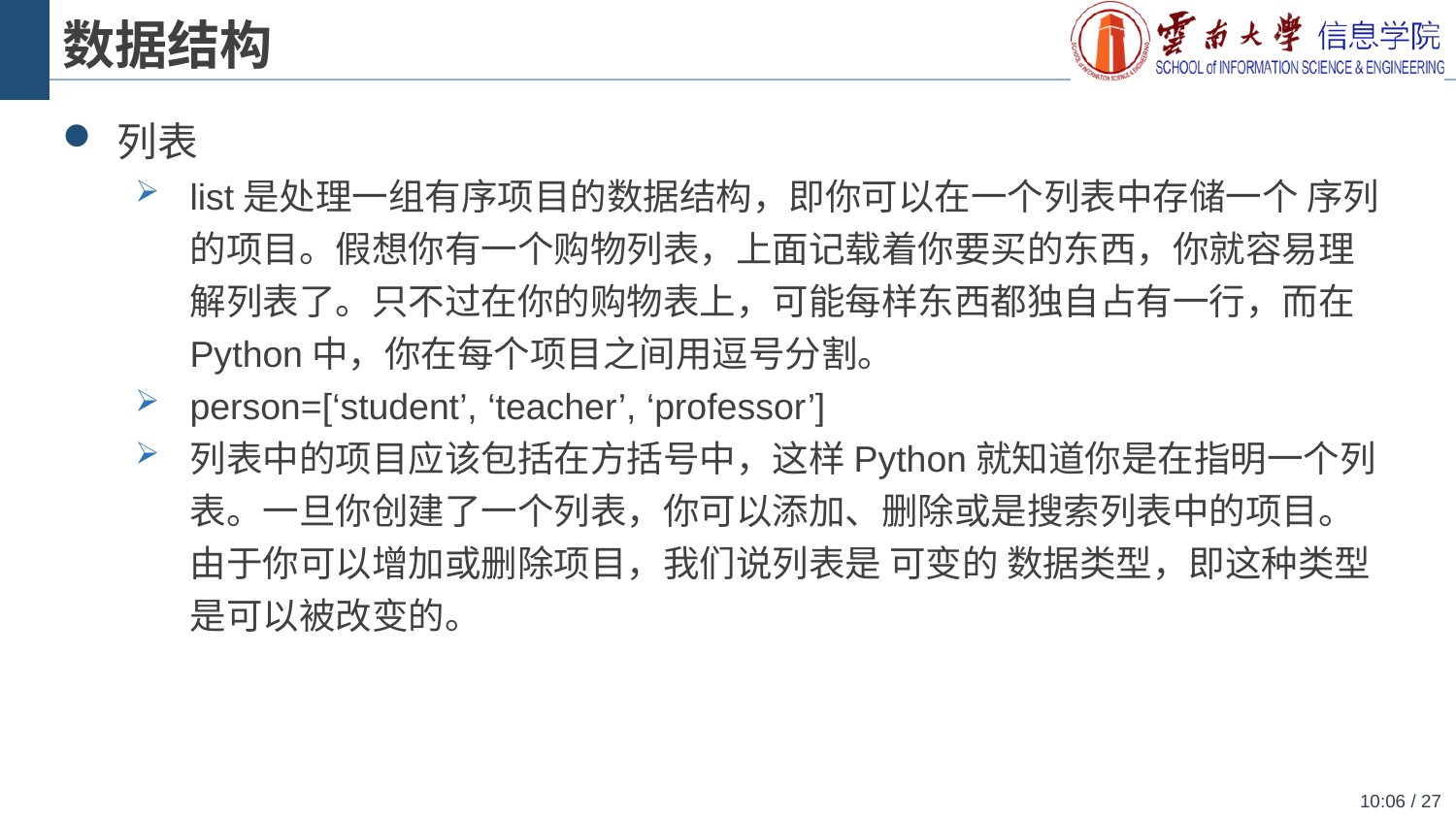

# 数据结构
列表
list是处理一组有序项目的数据结构，即你可以在一个列表中存储一个 序列 的项目。假想你有一个购物列表，上面记载着你要买的东西，你就容易理解列表了。只不过在你的购物表上，可能每样东西都独自占有一行，而在Python中，你在每个项目之间用逗号分割。
person=[‘student’, ‘teacher’, ‘professor’]
列表中的项目应该包括在方括号中，这样Python就知道你是在指明一个列表。一旦你创建了一个列表，你可以添加、删除或是搜索列表中的项目。由于你可以增加或删除项目，我们说列表是 可变的 数据类型，即这种类型是可以被改变的。